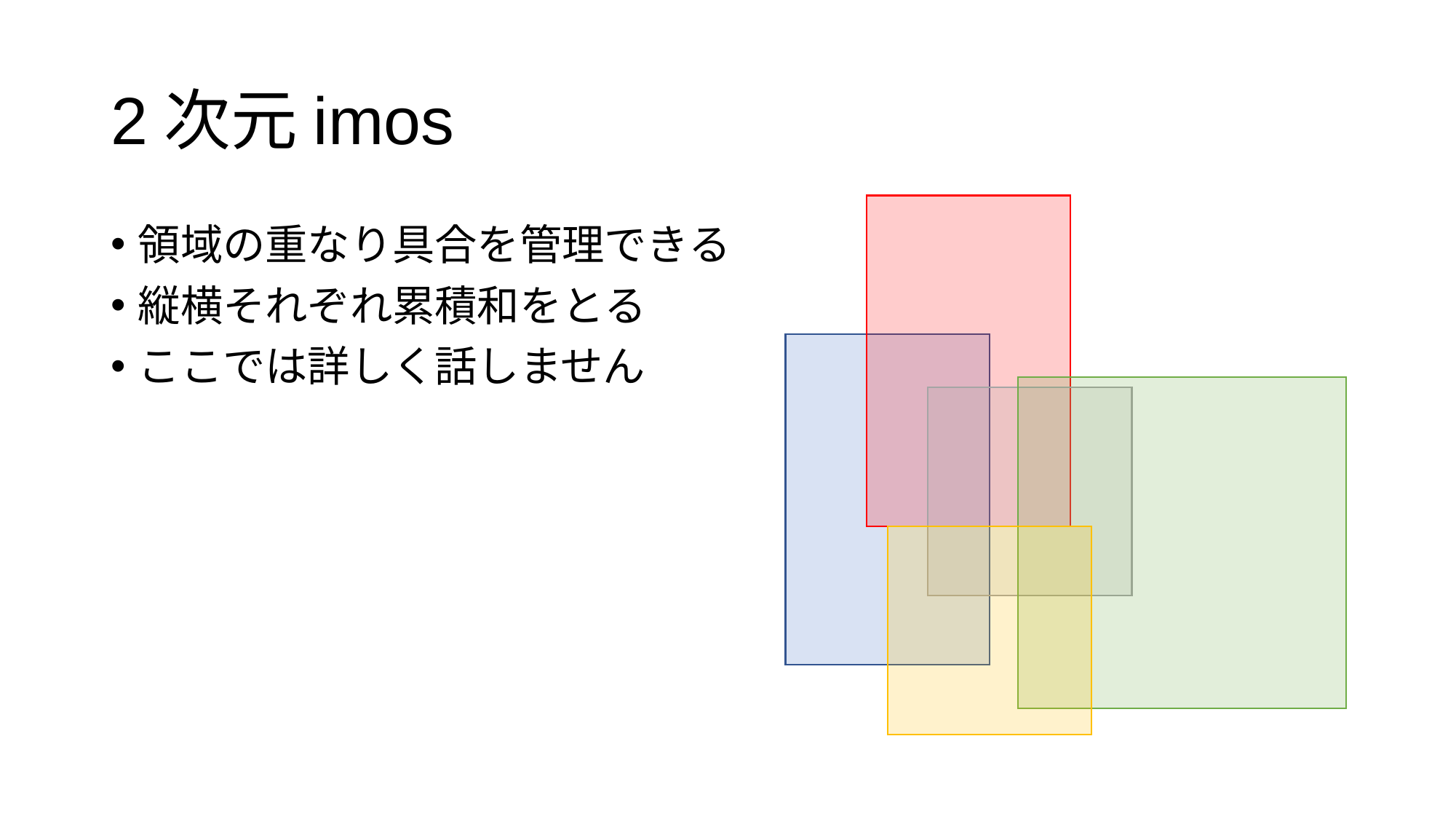

# 2次元imos

領域の重なり具合を管理できる
縦横それぞれ累積和をとる
ここでは詳しく話しません